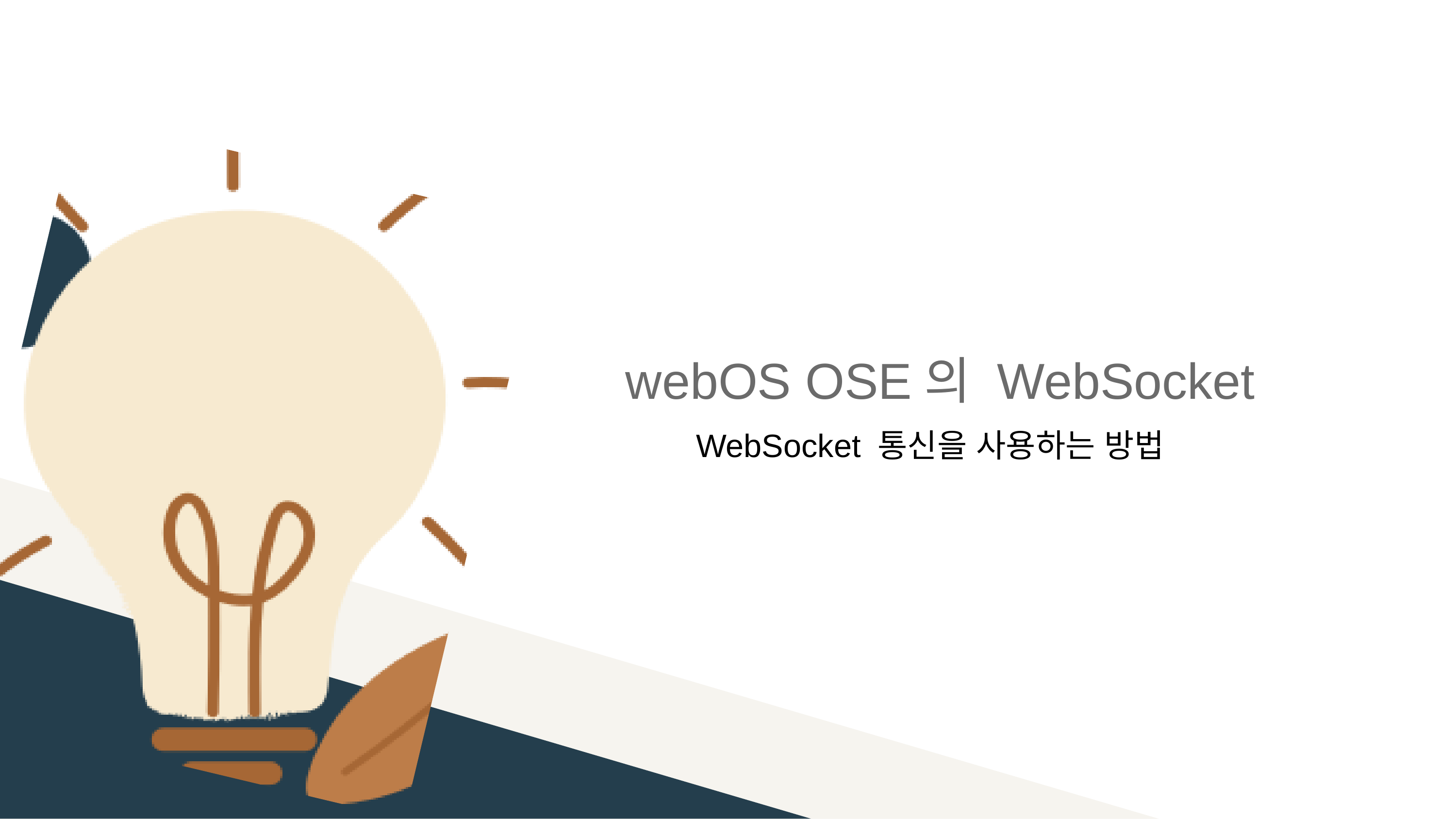

webOS OSE의 WebSocket
WebSocket 통신을 사용하는 방법